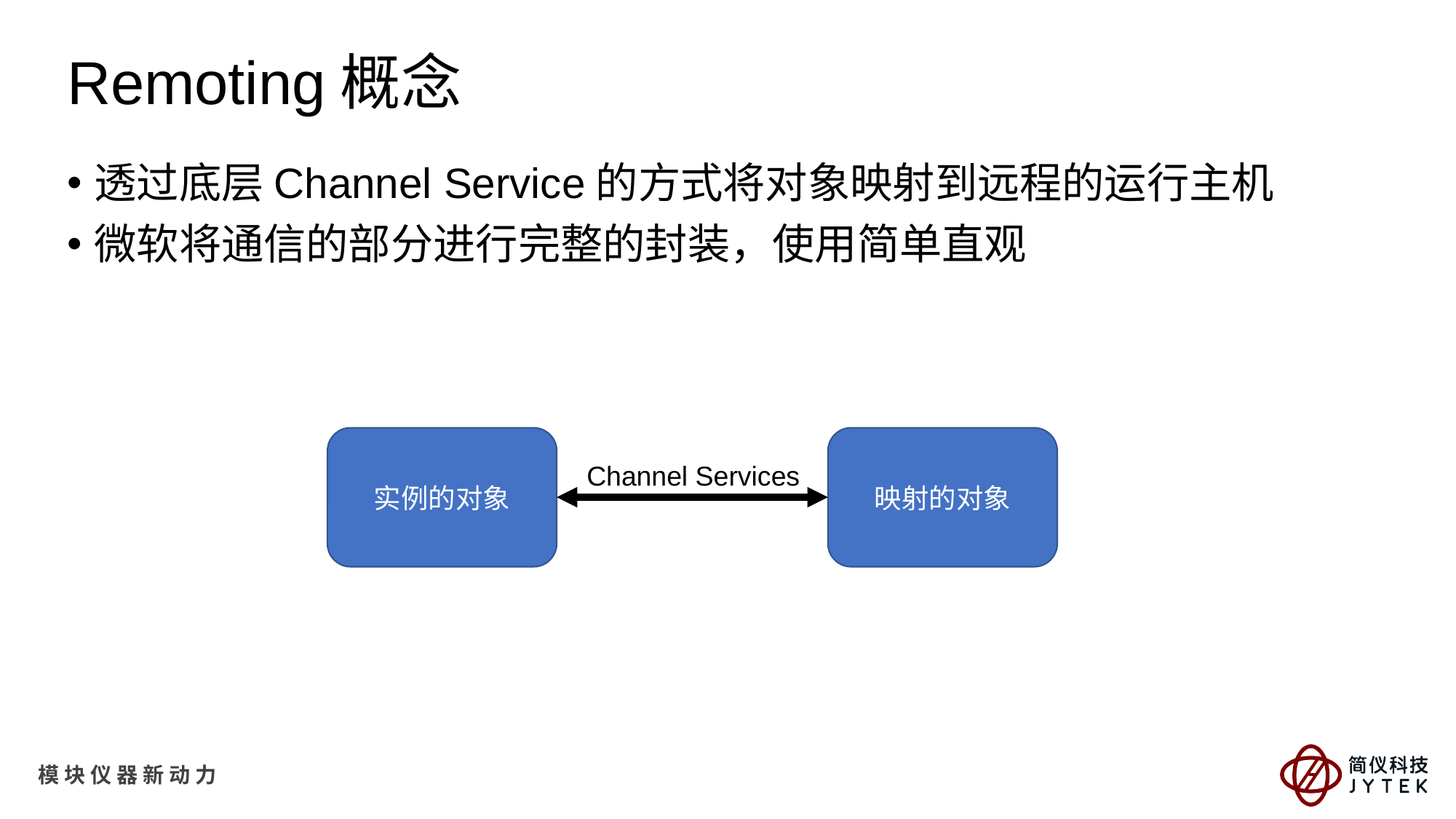

# Remoting概念
透过底层Channel Service的方式将对象映射到远程的运行主机
微软将通信的部分进行完整的封装，使用简单直观

实例的对象
映射的对象
Channel Services